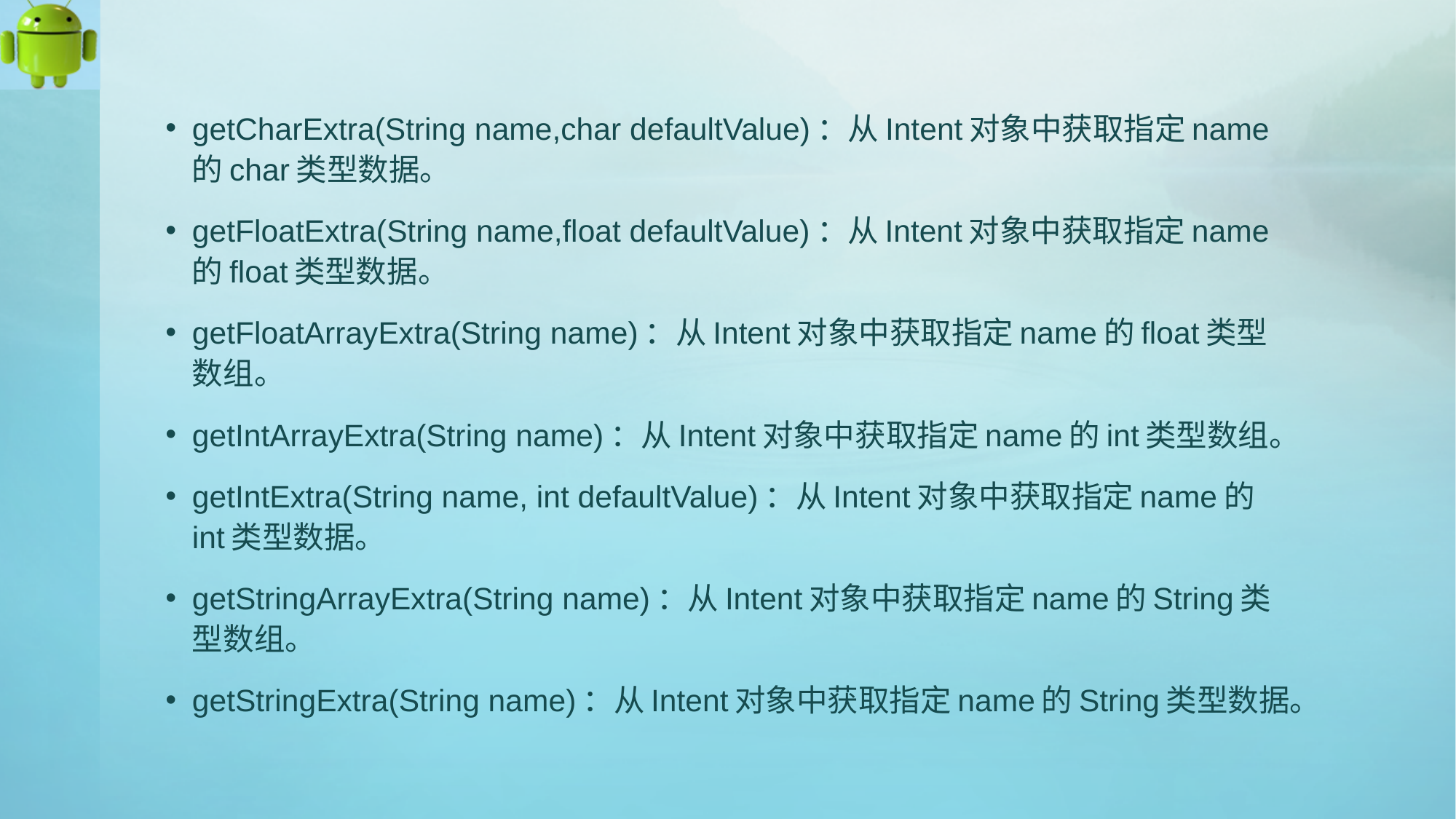

getCharExtra(String name,char defaultValue)：从Intent对象中获取指定name的char类型数据。
getFloatExtra(String name,float defaultValue)：从Intent对象中获取指定name的float类型数据。
getFloatArrayExtra(String name)：从Intent对象中获取指定name的float类型数组。
getIntArrayExtra(String name)：从Intent对象中获取指定name的int类型数组。
getIntExtra(String name, int defaultValue)：从Intent对象中获取指定name的int类型数据。
getStringArrayExtra(String name)：从Intent对象中获取指定name的String类型数组。
getStringExtra(String name)：从Intent对象中获取指定name的String类型数据。